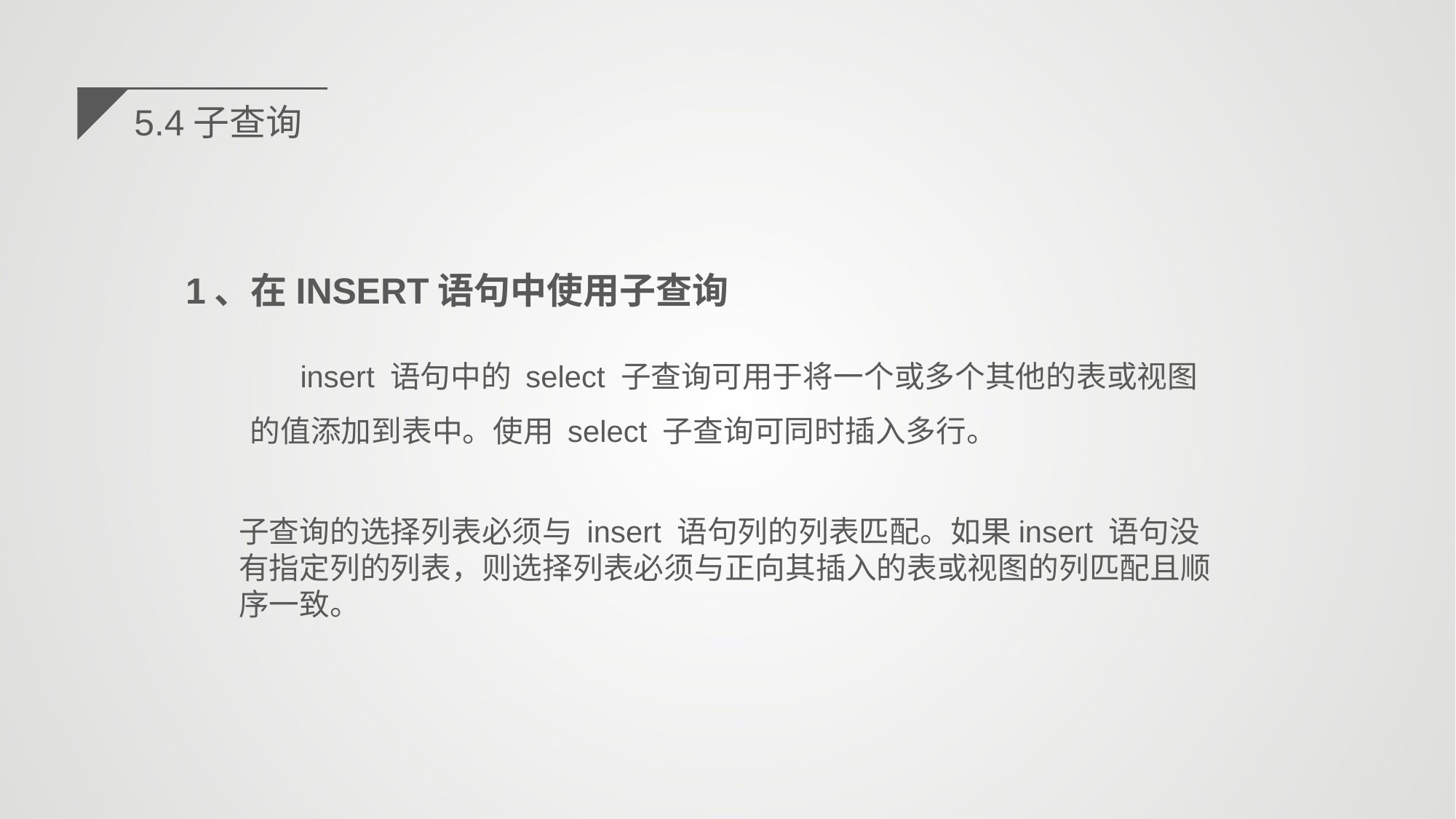

5.4子查询

1、在INSERT语句中使用子查询

      insert 语句中的 select 子查询可用于将一个或多个其他的表或视图的值添加到表中。使用 select 子查询可同时插入多行。
子查询的选择列表必须与 insert 语句列的列表匹配。如果insert 语句没有指定列的列表，则选择列表必须与正向其插入的表或视图的列匹配且顺序一致。